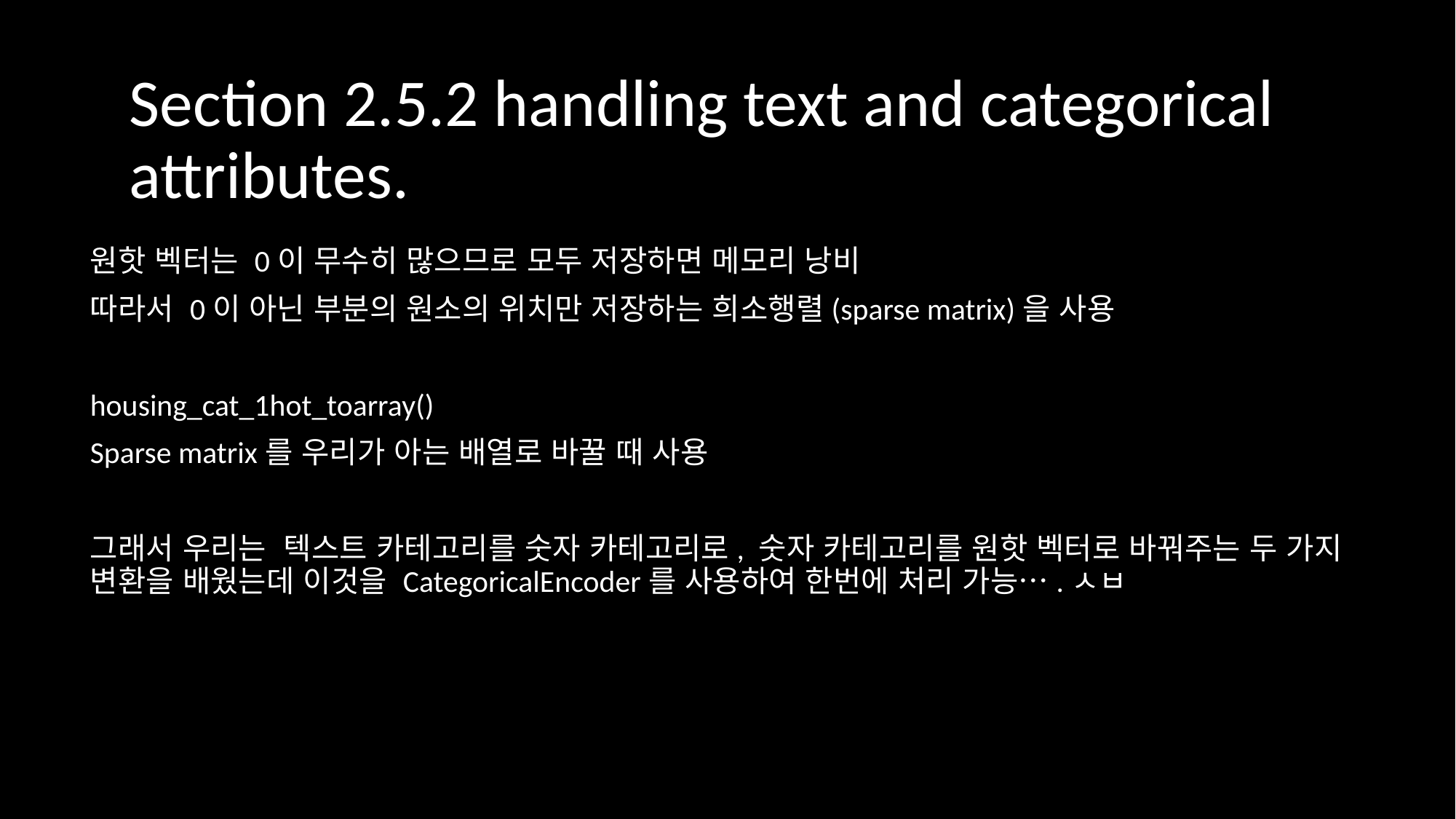

Section 2.5.2 handling text and categorical attributes.
원핫 벡터는 0이 무수히 많으므로 모두 저장하면 메모리 낭비
따라서 0이 아닌 부분의 원소의 위치만 저장하는 희소행렬(sparse matrix)을 사용

housing_cat_1hot_toarray()
Sparse matrix를 우리가 아는 배열로 바꿀 때 사용

그래서 우리는  텍스트 카테고리를 숫자 카테고리로, 숫자 카테고리를 원핫 벡터로 바꿔주는 두 가지 변환을 배웠는데 이것을 CategoricalEncoder를 사용하여 한번에 처리 가능….ㅅㅂ